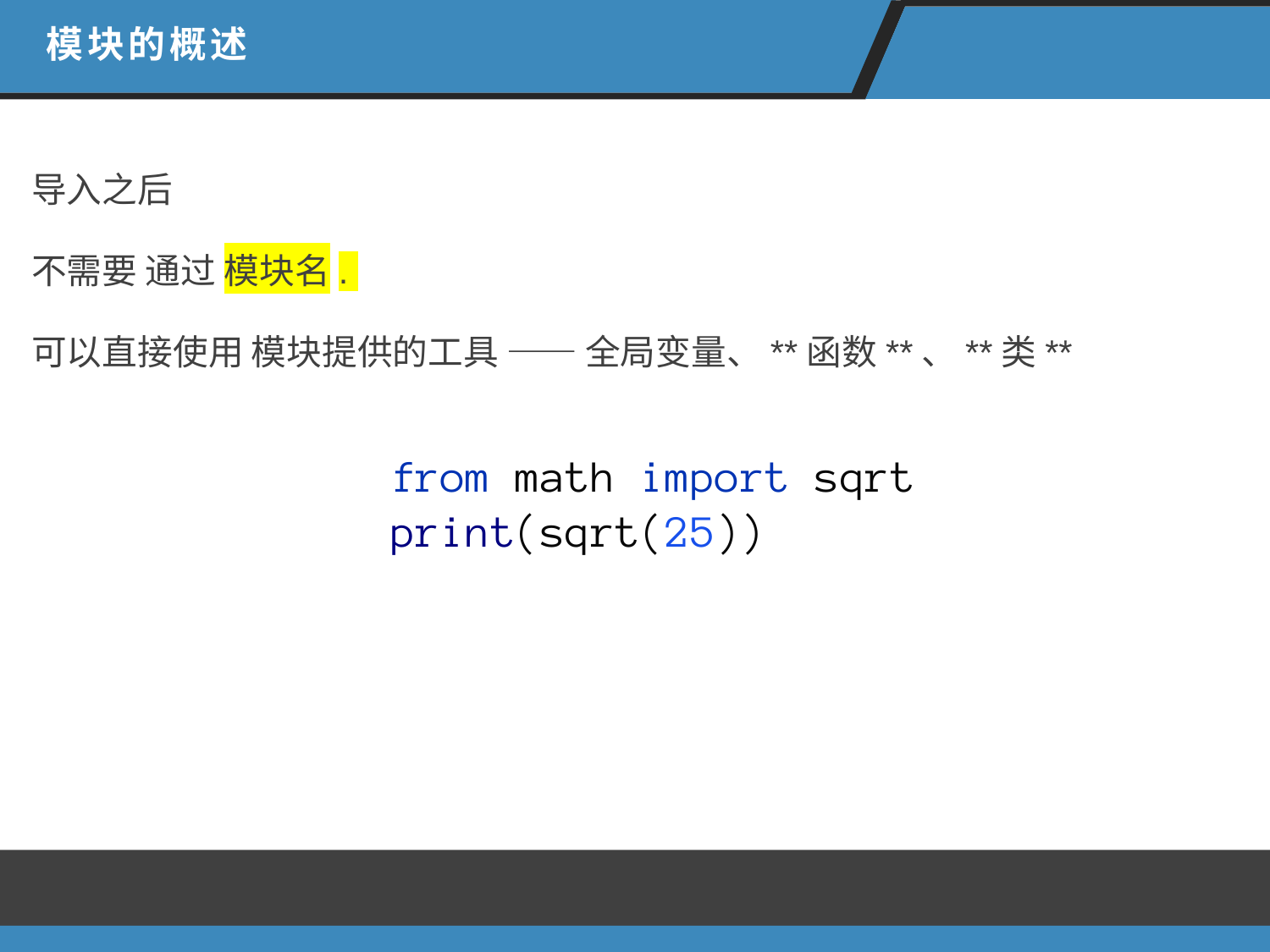

模块的概述

导入之后
不需要 通过 模块名.
可以直接使用 模块提供的工具 —— 全局变量、**函数**、**类**

from math import sqrt
print(sqrt(25))